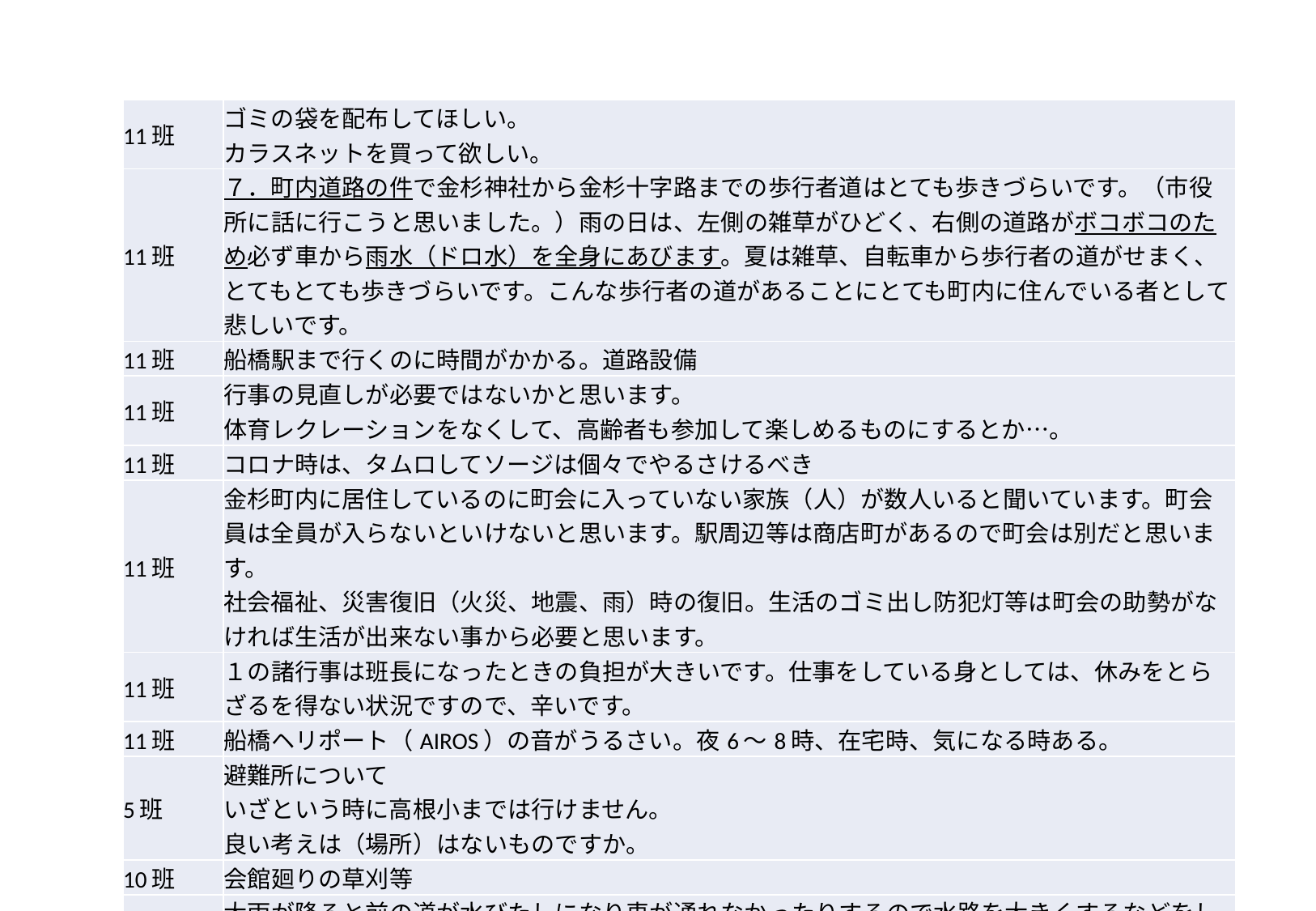

| 11班 | ゴミの袋を配布してほしい。 カラスネットを買って欲しい。 |
| --- | --- |
| 11班 | ７．町内道路の件で金杉神社から金杉十字路までの歩行者道はとても歩きづらいです。（市役所に話に行こうと思いました。）雨の日は、左側の雑草がひどく、右側の道路がボコボコのため必ず車から雨水（ドロ水）を全身にあびます。夏は雑草、自転車から歩行者の道がせまく、とてもとても歩きづらいです。こんな歩行者の道があることにとても町内に住んでいる者として悲しいです。 |
| 11班 | 船橋駅まで行くのに時間がかかる。道路設備 |
| 11班 | 行事の見直しが必要ではないかと思います。 体育レクレーションをなくして、高齢者も参加して楽しめるものにするとか…。 |
| 11班 | コロナ時は、タムロしてソージは個々でやるさけるべき |
| 11班 | 金杉町内に居住しているのに町会に入っていない家族（人）が数人いると聞いています。町会員は全員が入らないといけないと思います。駅周辺等は商店町があるので町会は別だと思います。 社会福祉、災害復旧（火災、地震、雨）時の復旧。生活のゴミ出し防犯灯等は町会の助勢がなければ生活が出来ない事から必要と思います。 |
| 11班 | １の諸行事は班長になったときの負担が大きいです。仕事をしている身としては、休みをとらざるを得ない状況ですので、辛いです。 |
| 11班 | 船橋ヘリポート（AIROS）の音がうるさい。夜6～8時、在宅時、気になる時ある。 |
| 5班 | 避難所について いざという時に高根小までは行けません。 良い考えは（場所）はないものですか。 |
| 10班 | 会館廻りの草刈等 |
| 8班 | 大雨が降ると前の道が水びたしになり車が通れなかったりするので水路を大きくするなどをしてほしい。 |